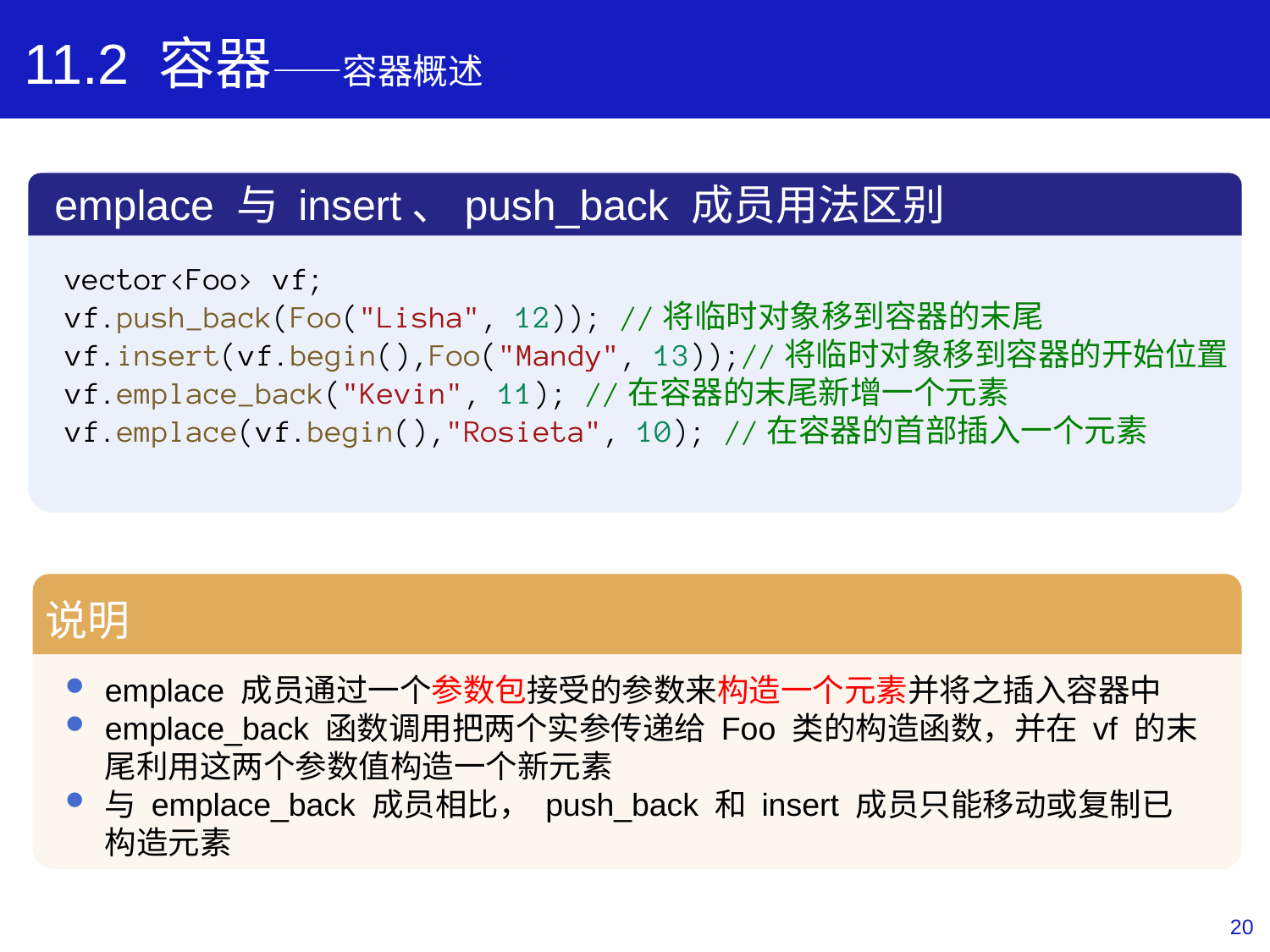

11.2 容器——容器概述

emplace 与 insert、push_back 成员用法区别
vector<Foo> vf;
vf.push_back(Foo("Lisha", 12)); //将临时对象移到容器的末尾
vf.insert(vf.begin(),Foo("Mandy", 13));//将临时对象移到容器的开始位置
vf.emplace_back("Kevin", 11); //在容器的末尾新增一个元素
vf.emplace(vf.begin(),"Rosieta", 10); //在容器的首部插入一个元素

说明
emplace 成员通过一个参数包接受的参数来构造一个元素并将之插入容器中
emplace_back 函数调用把两个实参传递给 Foo 类的构造函数，并在 vf 的末尾利用这两个参数值构造一个新元素
与 emplace_back 成员相比， push_back 和 insert 成员只能移动或复制已构造元素
20